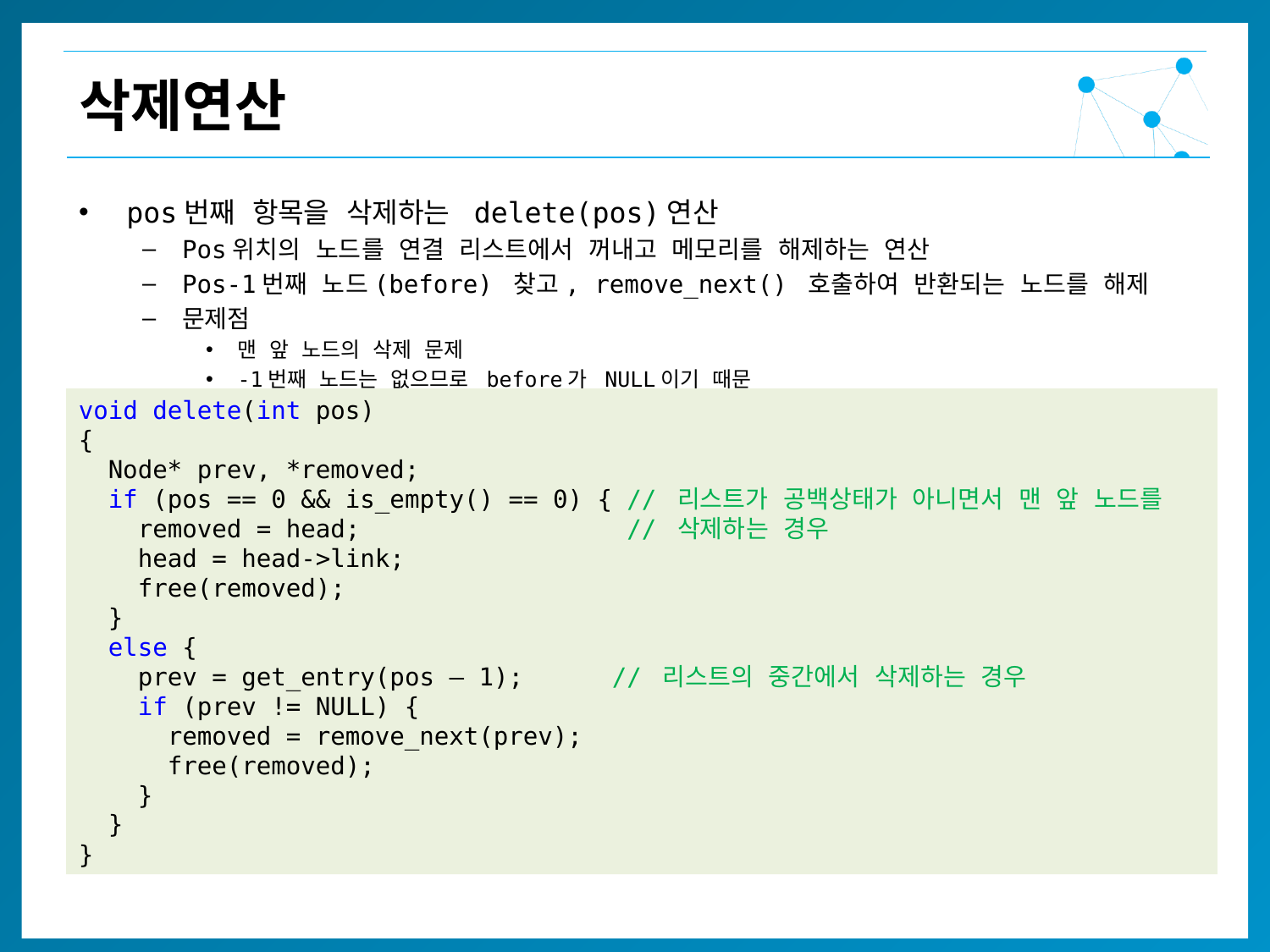

삭제연산
pos번째 항목을 삭제하는 delete(pos)연산
Pos위치의 노드를 연결 리스트에서 꺼내고 메모리를 해제하는 연산
Pos-1번째 노드(before) 찾고, remove_next() 호출하여 반환되는 노드를 해제
문제점
맨 앞 노드의 삭제 문제
-1번째 노드는 없으므로 before가 NULL이기 때문
void delete(int pos)
{
  Node* prev, *removed;
  if (pos == 0 && is_empty() == 0) { // 리스트가 공백상태가 아니면서 맨 앞 노드를
    removed = head;                  // 삭제하는 경우
    head = head->link;
    free(removed);
  }
  else {
    prev = get_entry(pos – 1);      // 리스트의 중간에서 삭제하는 경우
    if (prev != NULL) {
      removed = remove_next(prev);
      free(removed);
    }
  }
}